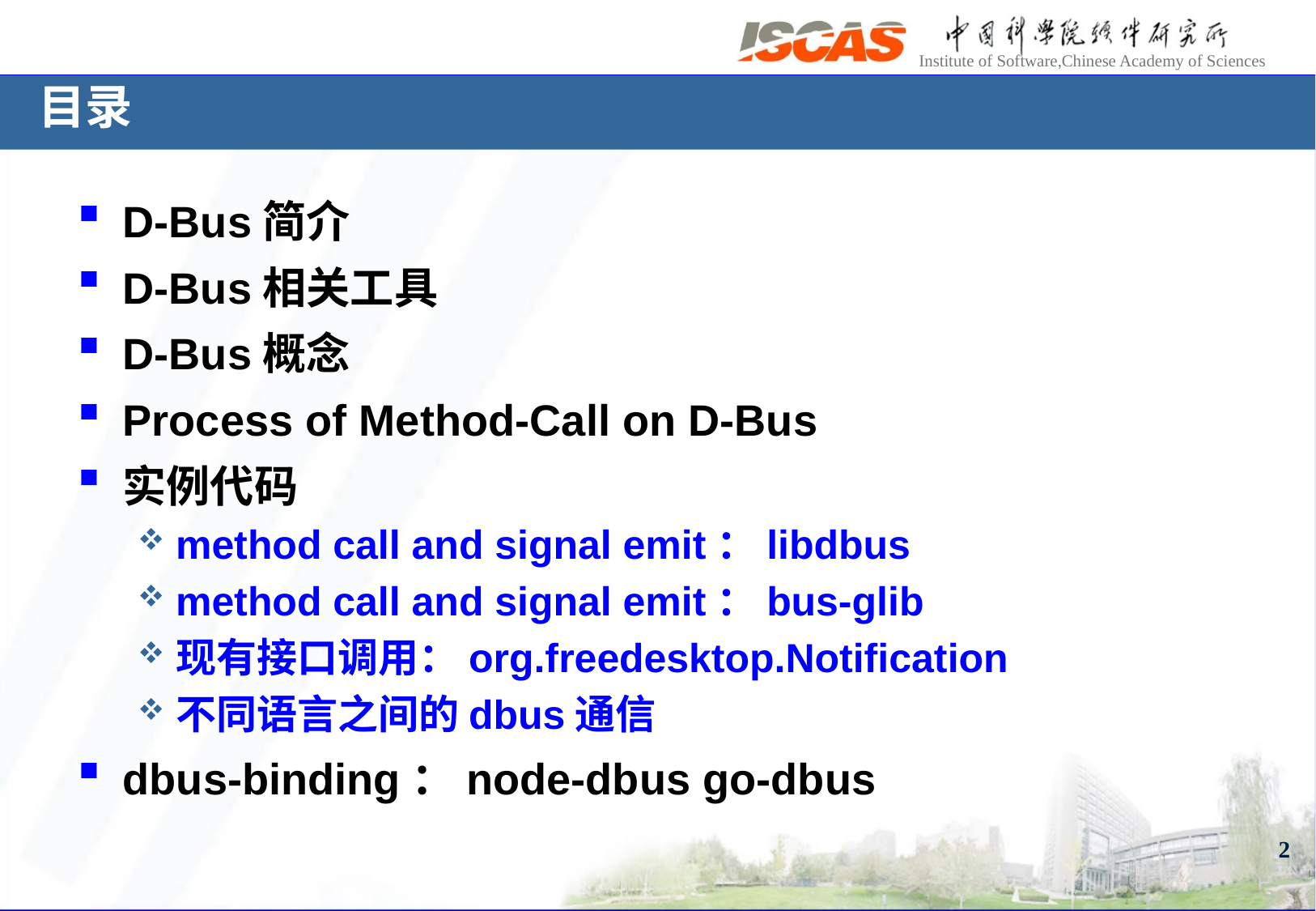

# 目录
D-Bus简介
D-Bus相关工具
D-Bus概念
Process of Method-Call on D-Bus
实例代码
method call and signal emit：libdbus
method call and signal emit：bus-glib
现有接口调用：org.freedesktop.Notification
不同语言之间的dbus通信
dbus-binding：node-dbus go-dbus

2